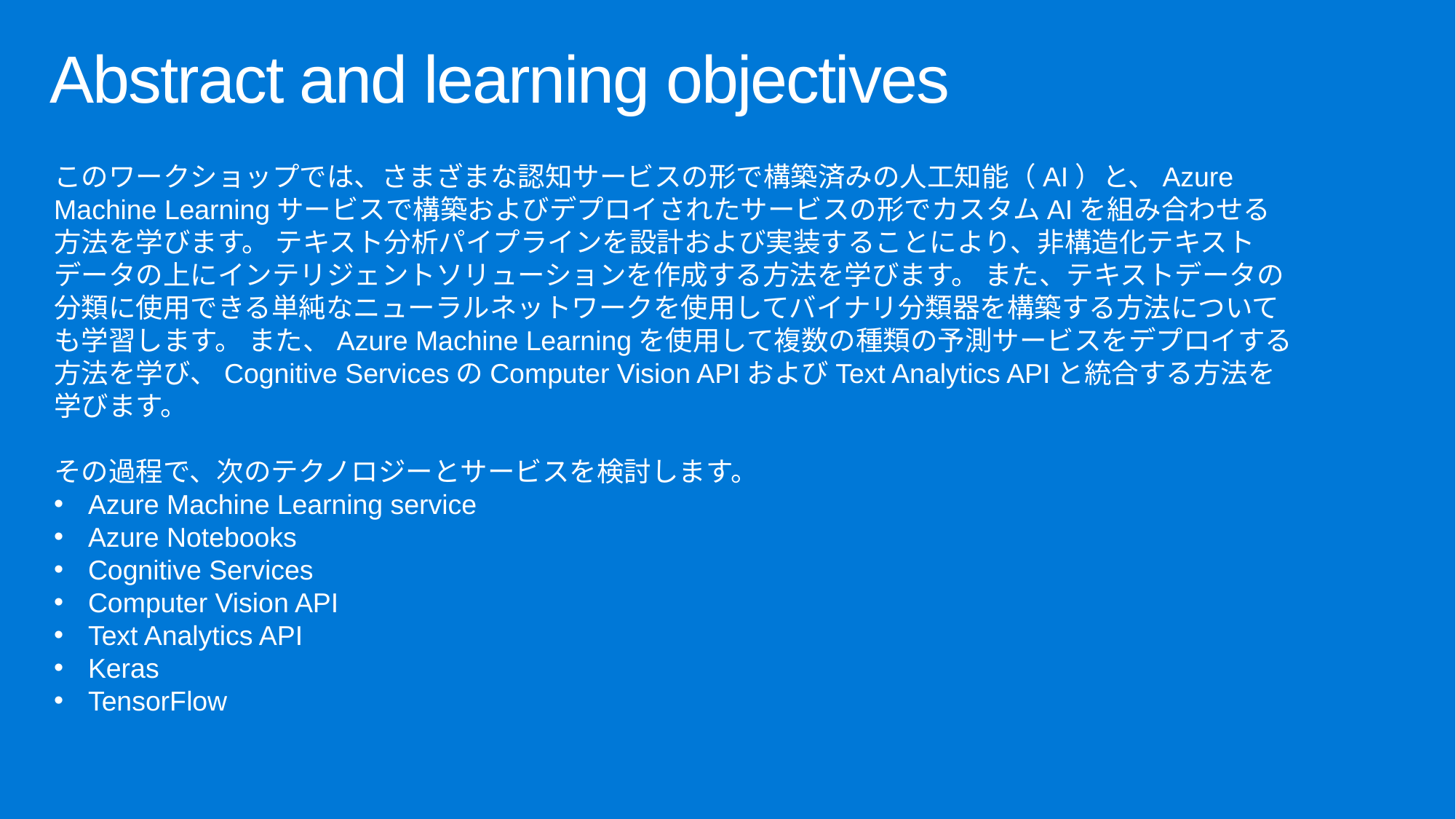

# Abstract and learning objectives
このワークショップでは、さまざまな認知サービスの形で構築済みの人工知能（AI）と、Azure Machine Learningサービスで構築およびデプロイされたサービスの形でカスタムAIを組み合わせる方法を学びます。 テキスト分析パイプラインを設計および実装することにより、非構造化テキストデータの上にインテリジェントソリューションを作成する方法を学びます。 また、テキストデータの分類に使用できる単純なニューラルネットワークを使用してバイナリ分類器を構築する方法についても学習します。 また、Azure Machine Learningを使用して複数の種類の予測サービスをデプロイする方法を学び、Cognitive ServicesのComputer Vision APIおよびText Analytics APIと統合する方法を学びます。
その過程で、次のテクノロジーとサービスを検討します。
Azure Machine Learning service
Azure Notebooks
Cognitive Services
Computer Vision API
Text Analytics API
Keras
TensorFlow